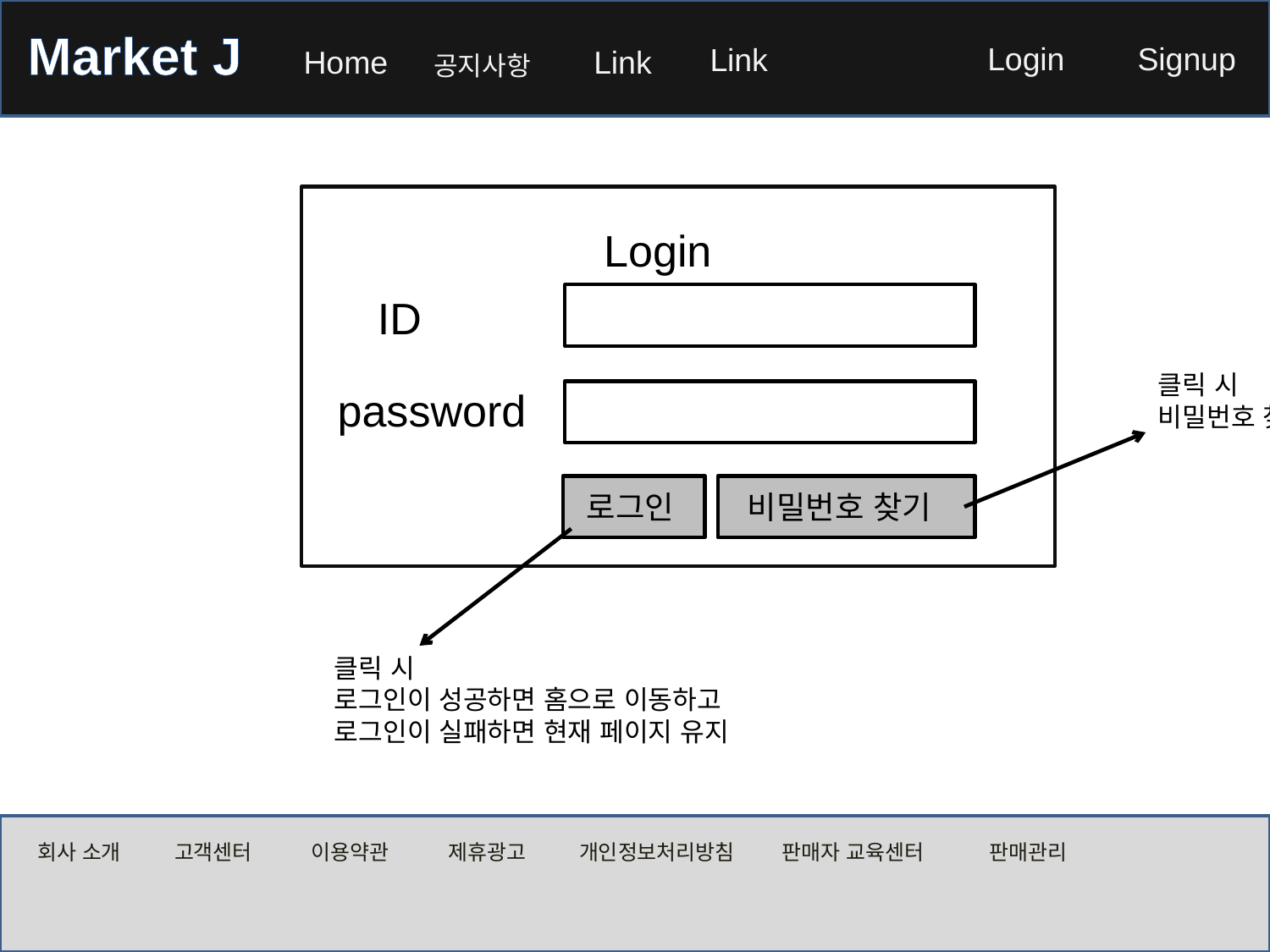

Login 버튼 클릭 시
Market J
Login
Signup
Link
Home
Link
공지사항

Login
ID

클릭 시
비밀번호 찾기 페이지로 이동
password

비밀번호 찾기
로그인
클릭 시
로그인이 성공하면 홈으로 이동하고
로그인이 실패하면 현재 페이지 유지

회사 소개         고객센터          이용약관          제휴광고         개인정보처리방침        판매자 교육센터           판매관리